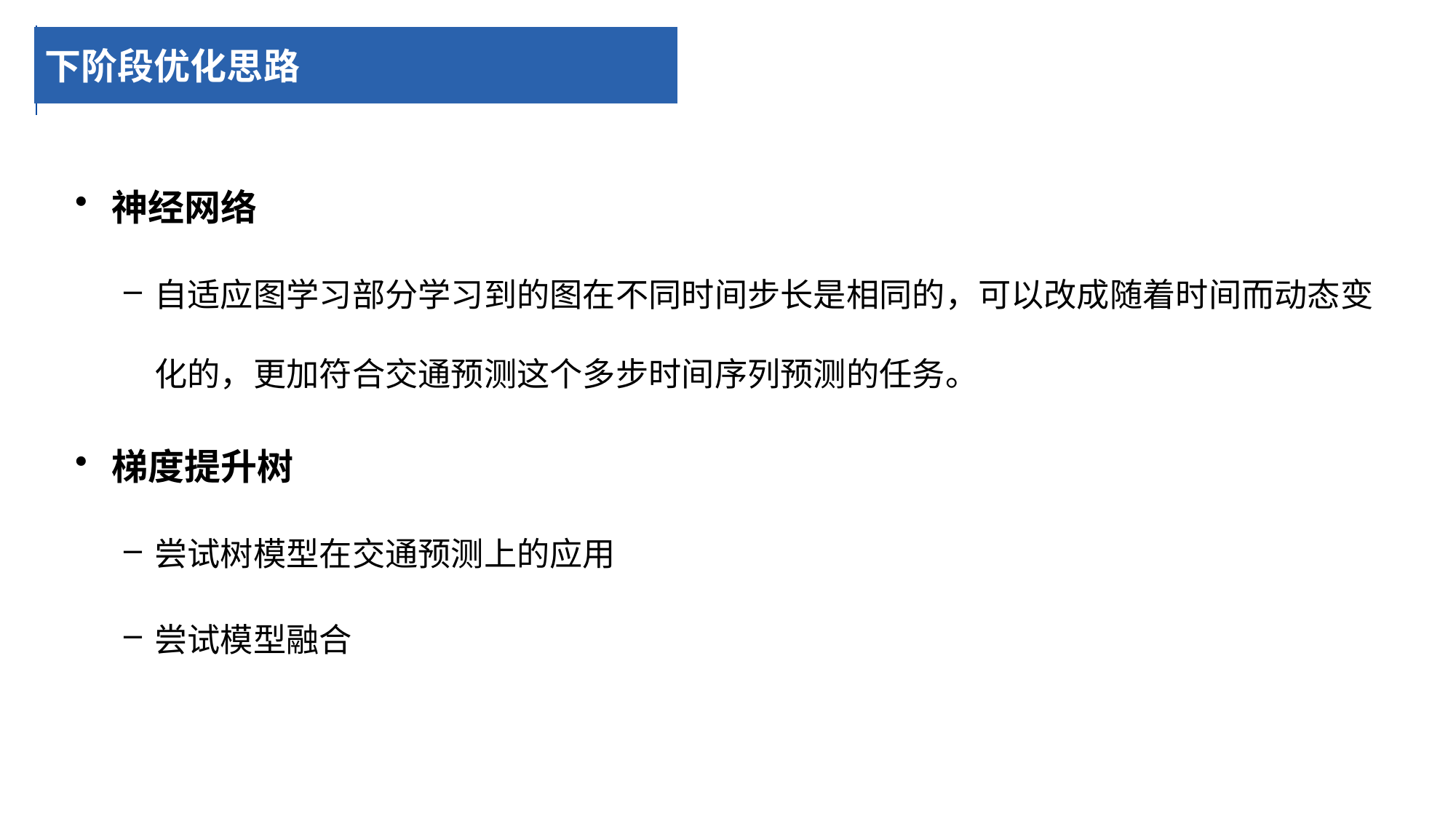

下阶段优化思路
神经网络
自适应图学习部分学习到的图在不同时间步长是相同的，可以改成随着时间而动态变化的，更加符合交通预测这个多步时间序列预测的任务。
梯度提升树
尝试树模型在交通预测上的应用
尝试模型融合